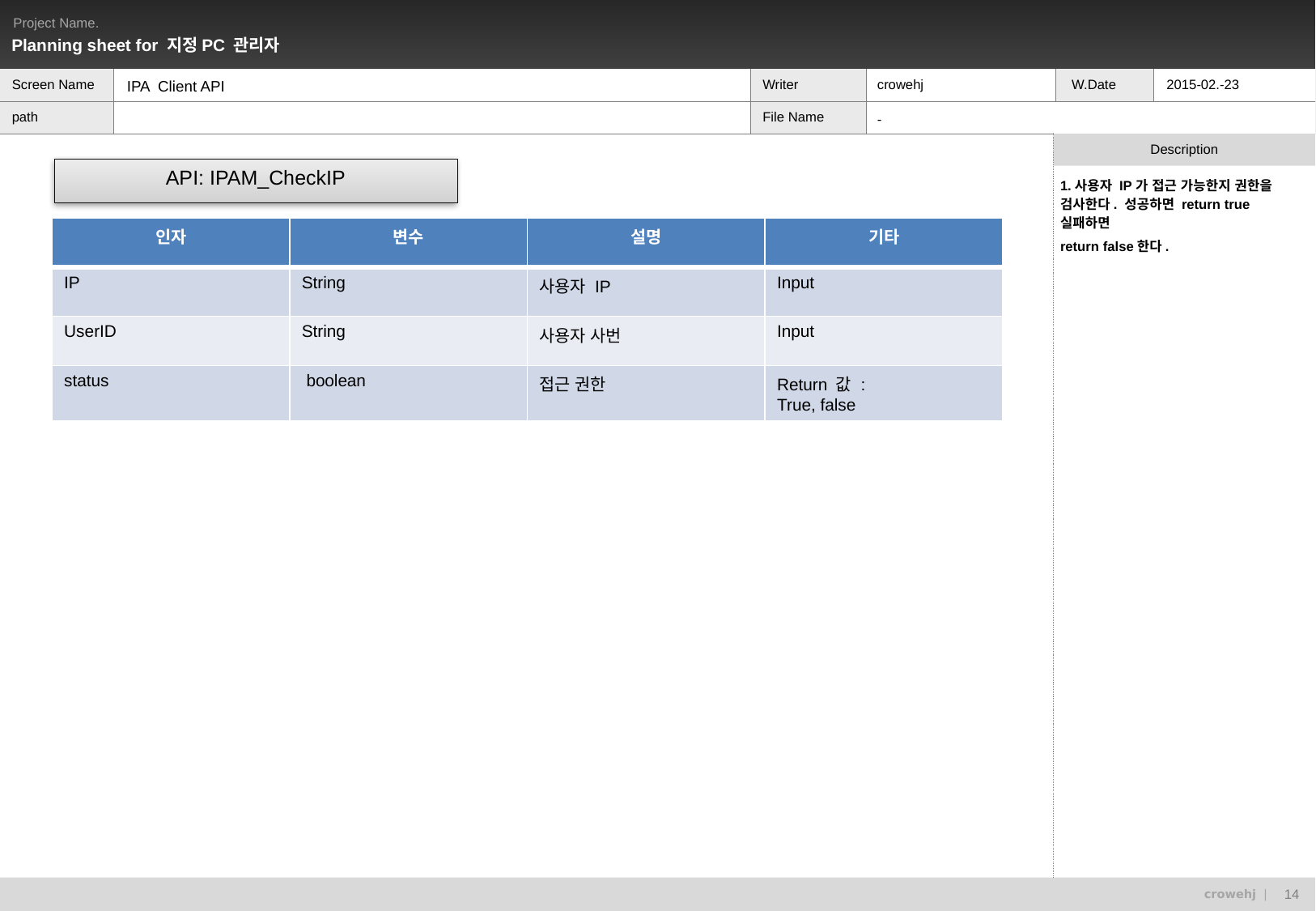

2015-02.-23
crowehj
IPA  Client API
-

API: IPAM_CheckIP
1.사용자 IP가 접근 가능한지 권한을 검사한다. 성공하면 return true 실패하면
return false한다.
| 인자 | 변수 | 설명 | 기타 |
| --- | --- | --- | --- |
| IP | String | 사용자 IP | Input |
| UserID | String | 사용자 사번 | Input |
| status | boolean | 접근 권한 | Return 값 : True, false |